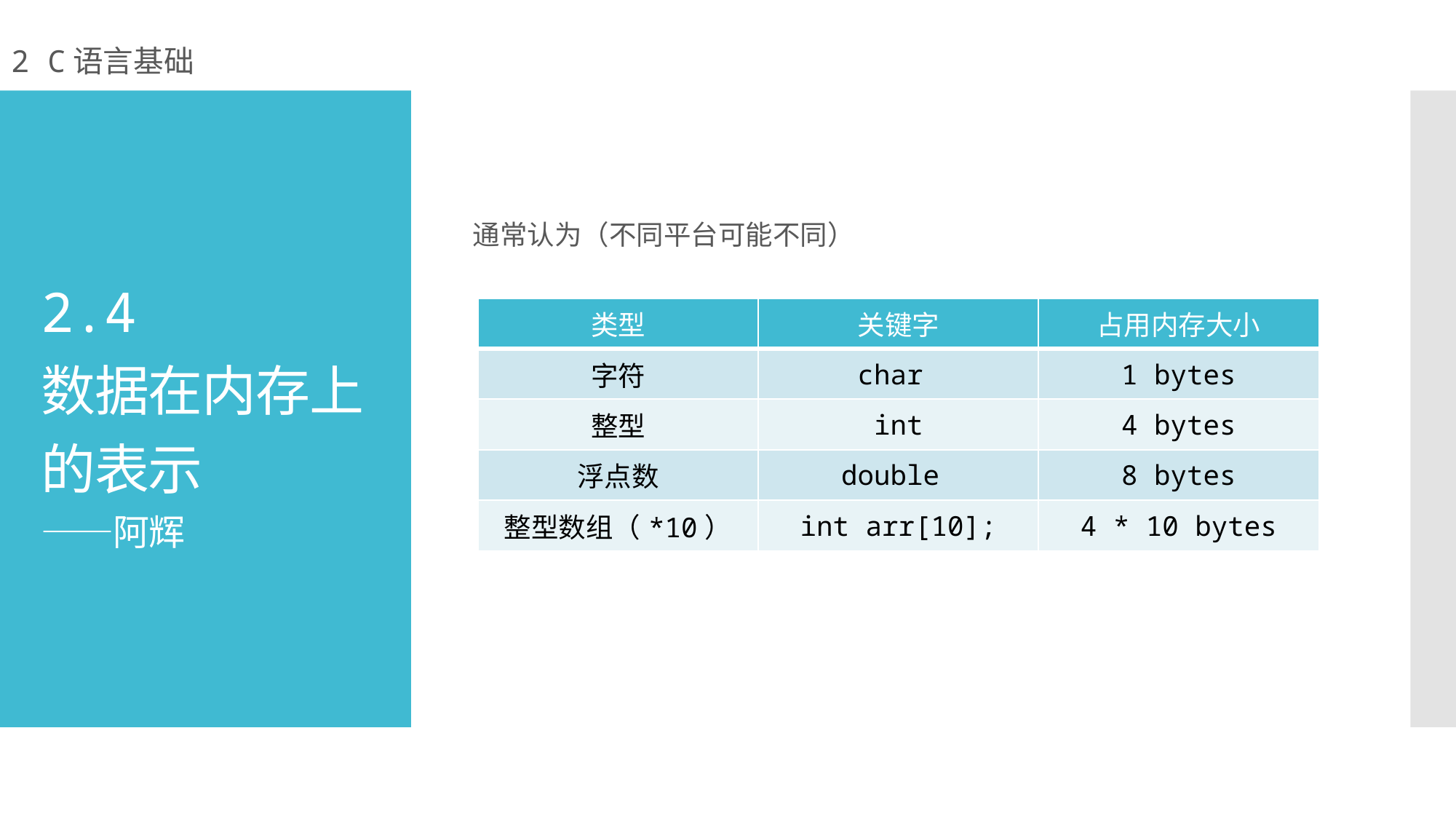

2 C语言基础
# 2.4 数据在内存上的表示 ——阿辉
通常认为（不同平台可能不同）
| 类型 | 关键字 | 占用内存大小 |
| --- | --- | --- |
| 字符 | char | 1 bytes |
| 整型 | int | 4 bytes |
| 浮点数 | double | 8 bytes |
| 整型数组（\*10） | int arr[10]; | 4 \* 10 bytes |